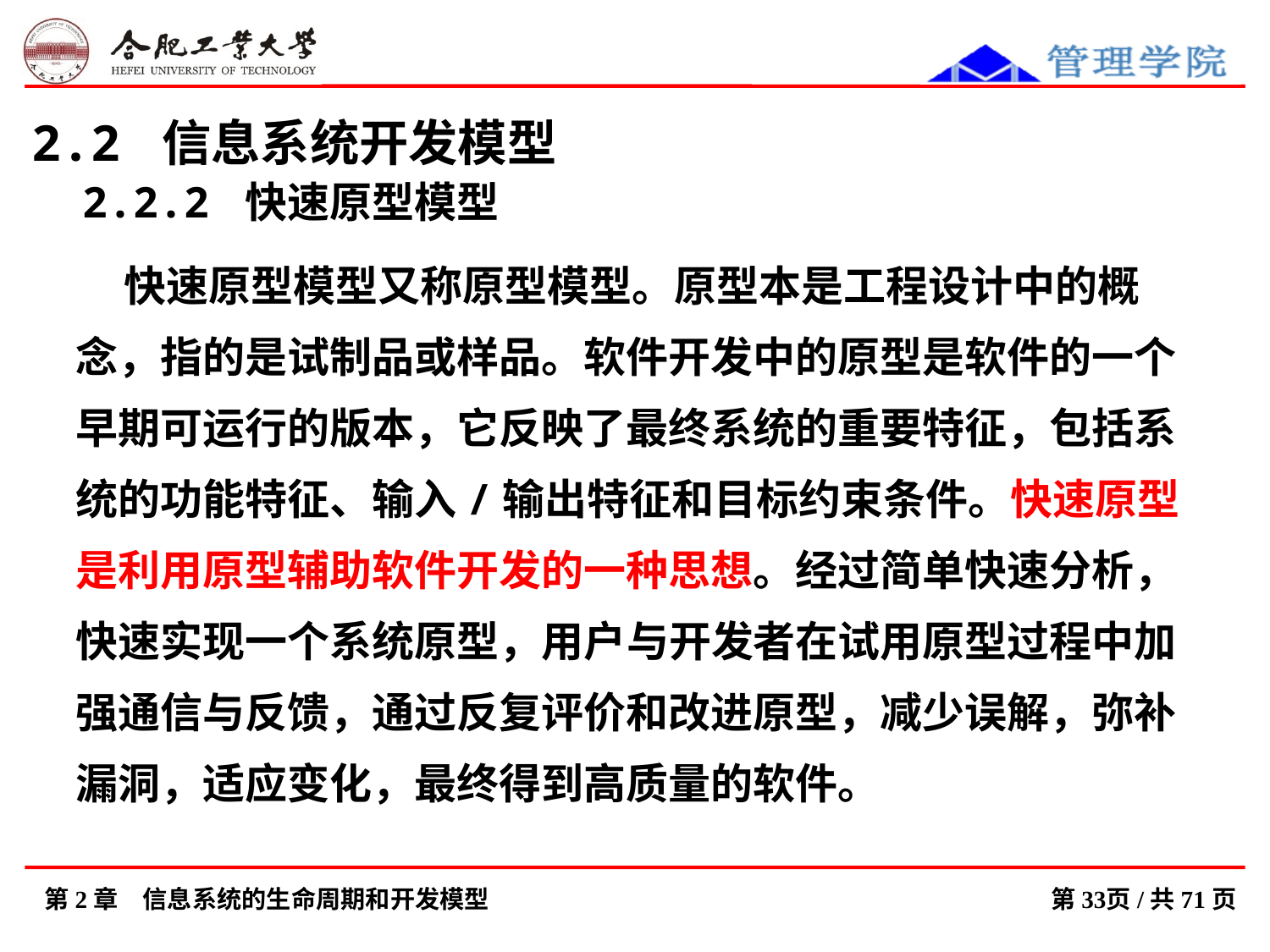

2.2 信息系统开发模型
  2.2.2 快速原型模型
    快速原型模型又称原型模型。原型本是工程设计中的概念，指的是试制品或样品。软件开发中的原型是软件的一个早期可运行的版本，它反映了最终系统的重要特征，包括系统的功能特征、输入/输出特征和目标约束条件。快速原型是利用原型辅助软件开发的一种思想。经过简单快速分析，快速实现一个系统原型，用户与开发者在试用原型过程中加强通信与反馈，通过反复评价和改进原型，减少误解，弥补漏洞，适应变化，最终得到高质量的软件。
第2章　信息系统的生命周期和开发模型